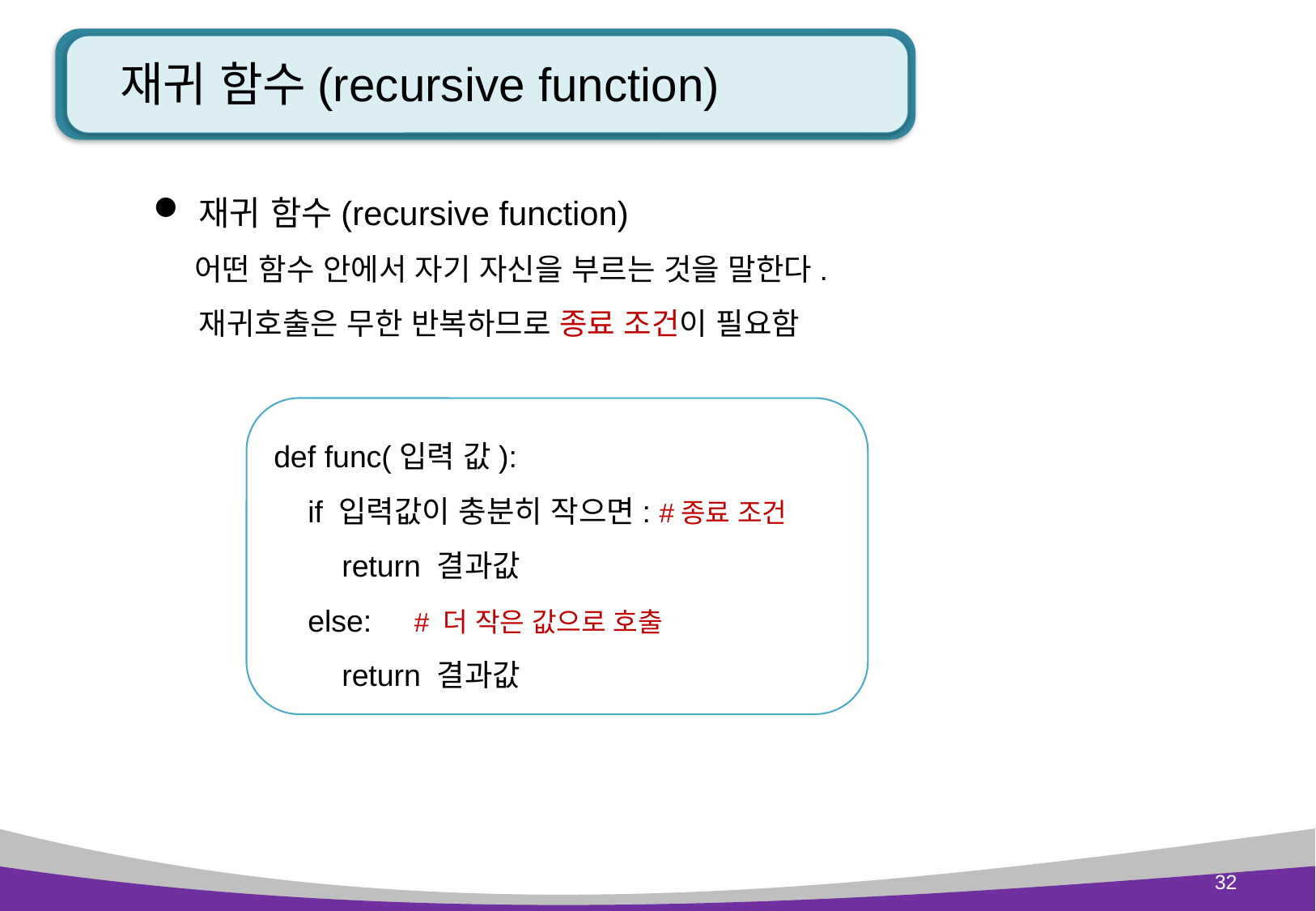

# 재귀 함수(recursive function)
재귀 함수(recursive function)
    어떤 함수 안에서 자기 자신을 부르는 것을 말한다.
      재귀호출은 무한 반복하므로 종료 조건이 필요함
def func(입력 값):
    if 입력값이 충분히 작으면: #종료 조건
        return 결과값
    else:     # 더 작은 값으로 호출
        return 결과값
32